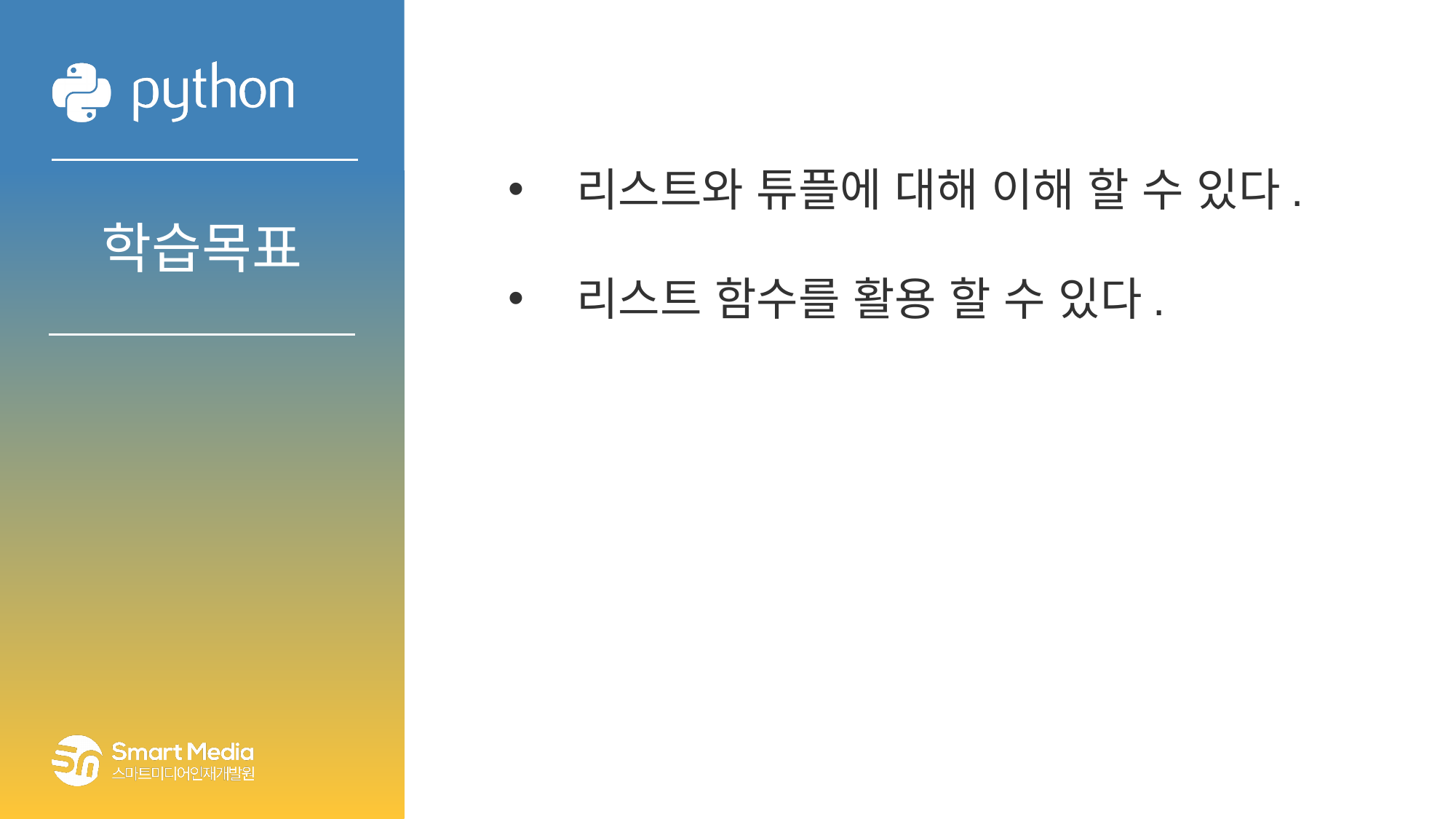

리스트와 튜플에 대해 이해 할 수 있다.

리스트 함수를 활용 할 수 있다.
학습목표